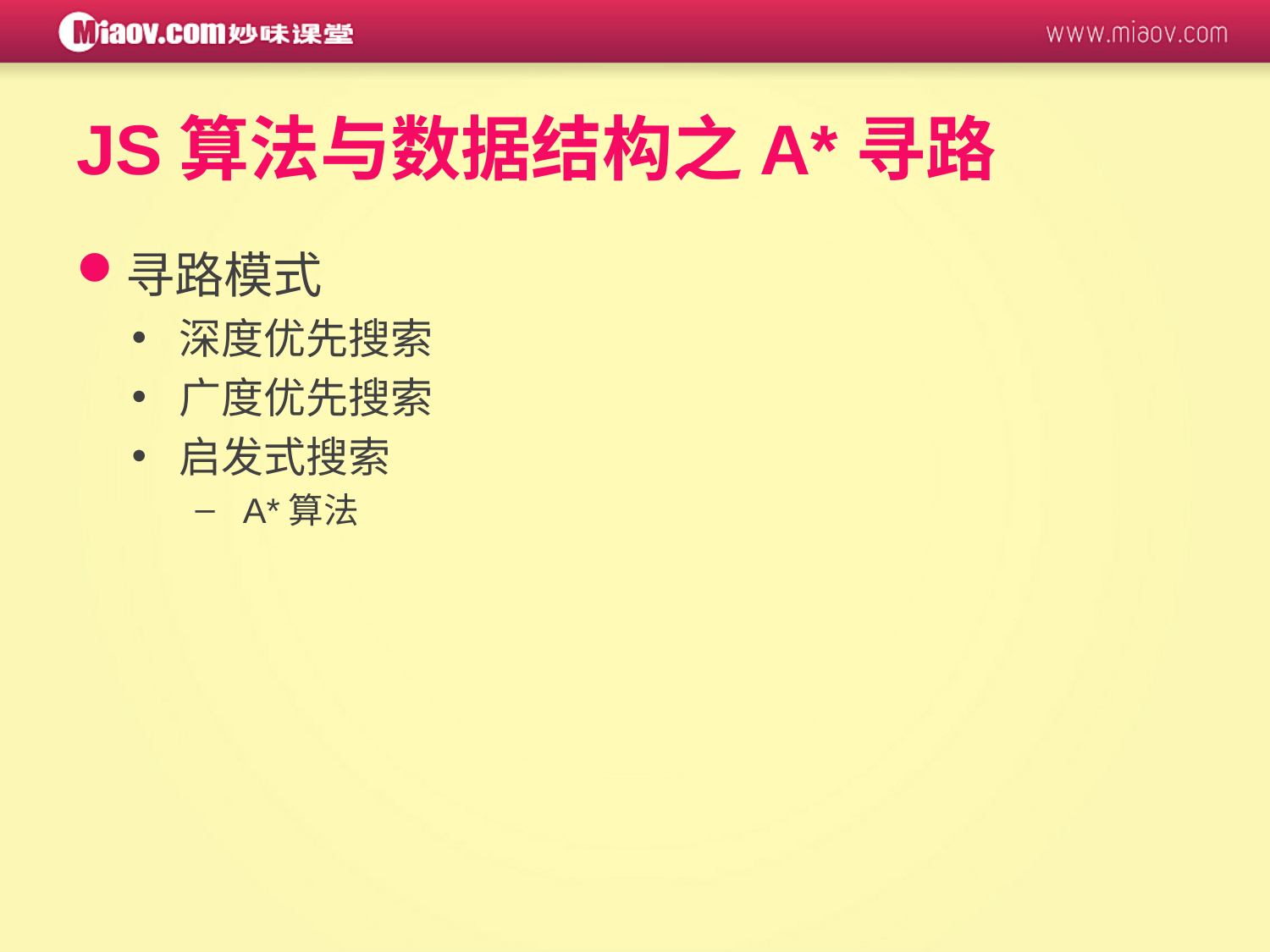

# JS算法与数据结构之A*寻路
寻路模式
深度优先搜索
广度优先搜索
启发式搜索
A*算法